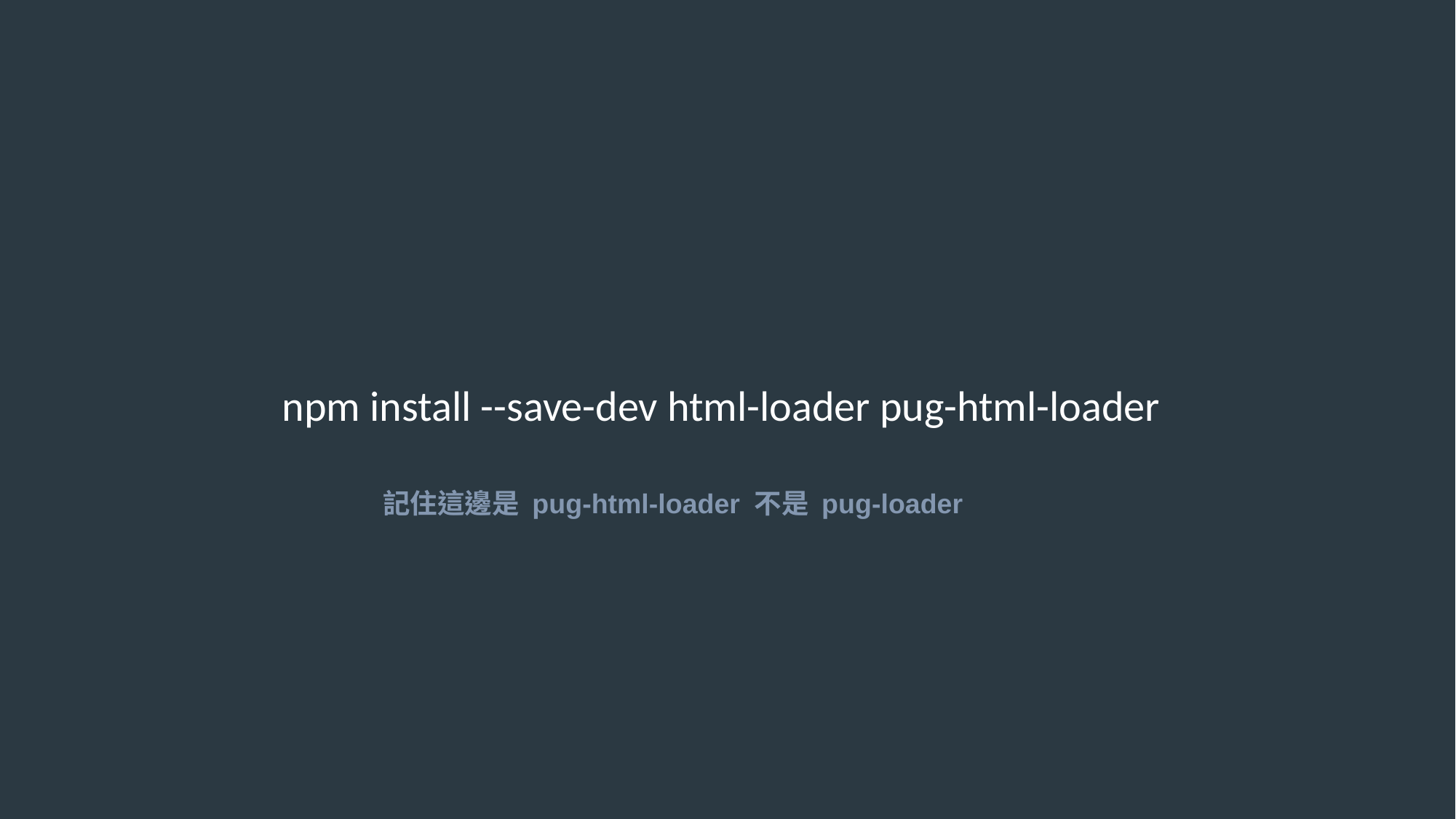

npm install --save-dev html-loader pug-html-loader
記住這邊是 pug-html-loader 不是 pug-loader